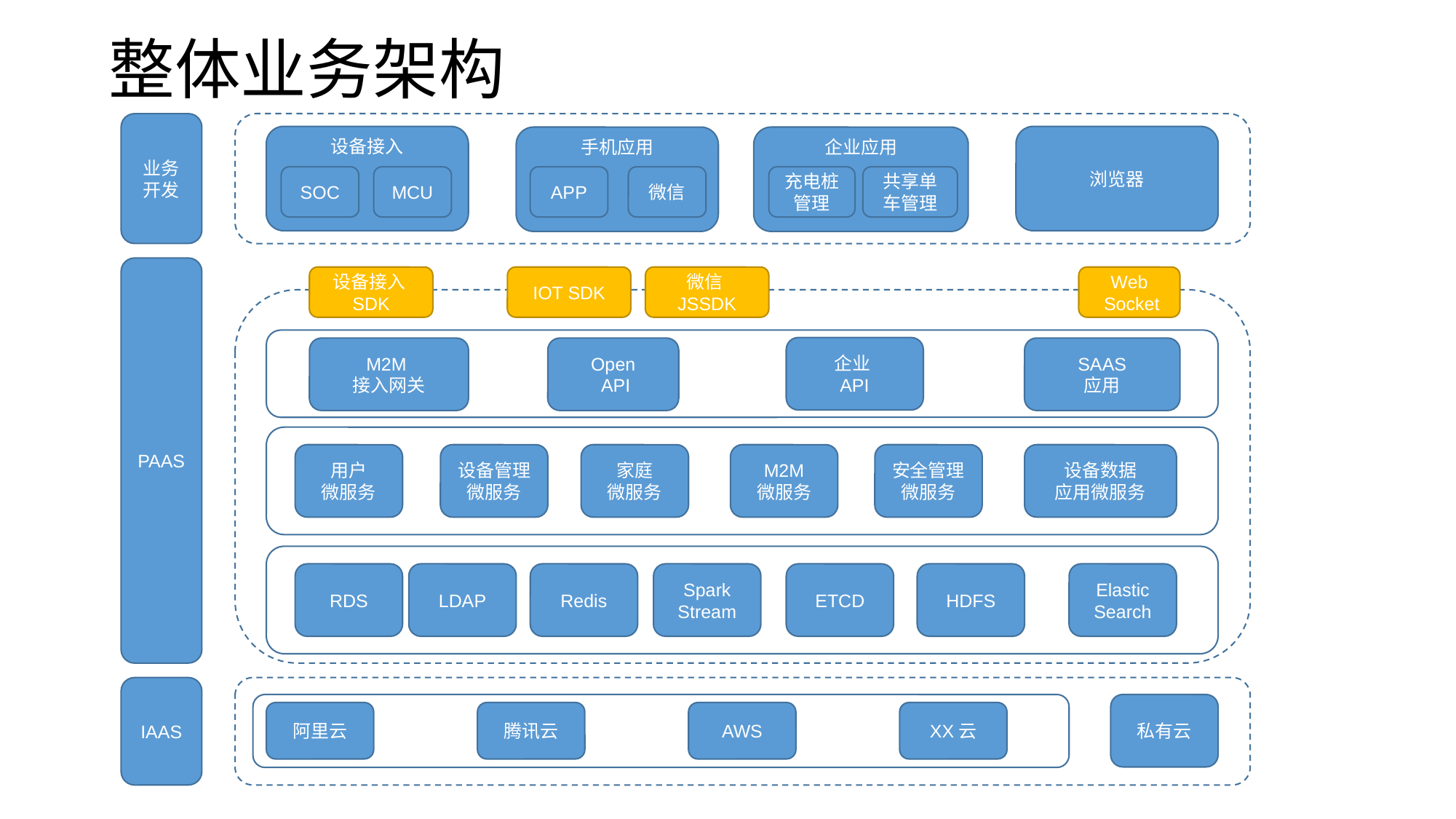

# 整体业务架构
业务开发

设备接入

浏览器
手机应用

企业应用

SOC
MCU
APP
微信
充电桩管理
共享单车管理
PAAS
设备接入SDK
IOT SDK
微信JSSDK
Web
 Socket

企业
API
M2M
接入网关
Open
 API
SAAS
应用

用户
微服务
设备管理
微服务
家庭
微服务
M2M
微服务
安全管理
微服务
设备数据
应用微服务

RDS
LDAP
Redis
Spark
Stream
ETCD
HDFS
Elastic
Search
IAAS

私有云
阿里云
腾讯云
AWS
XX云